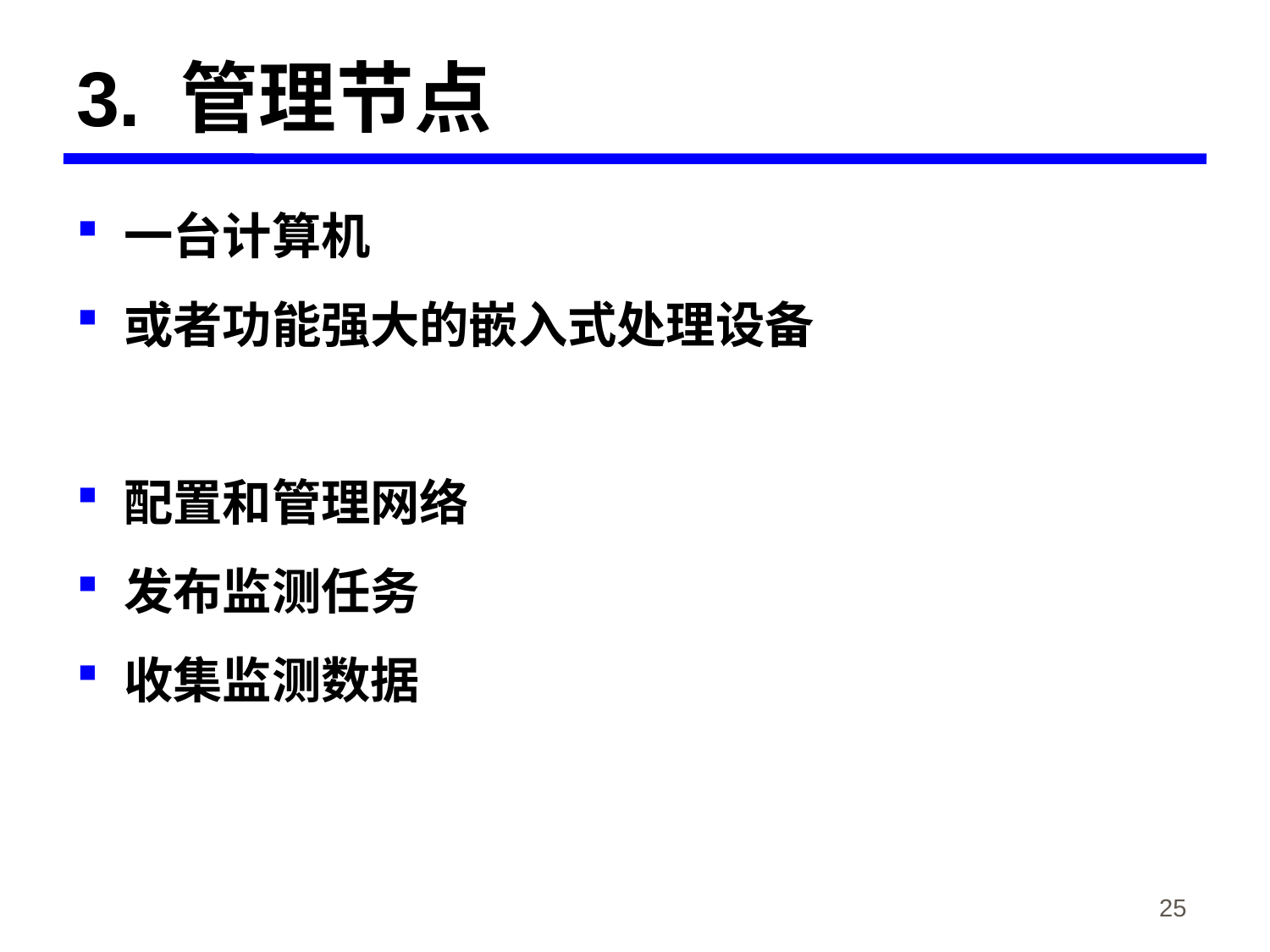

# 3. 管理节点
一台计算机
或者功能强大的嵌入式处理设备

配置和管理网络
发布监测任务
收集监测数据
《物联网概论》-韩毅刚
25